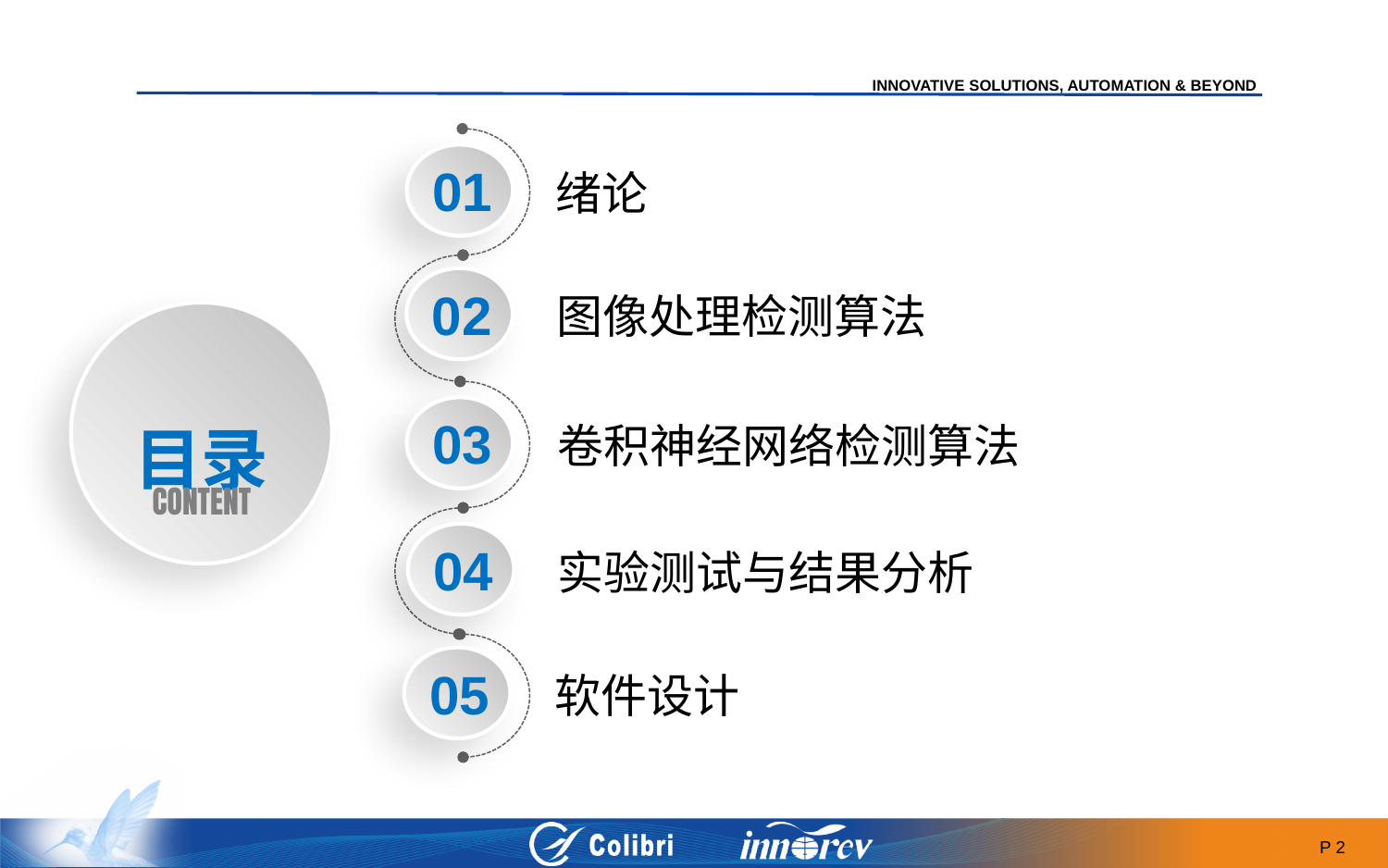

01

02

03

04

05
绪论
图像处理检测算法
卷积神经网络检测算法
实验测试与结果分析
软件设计

目录
CONTENT